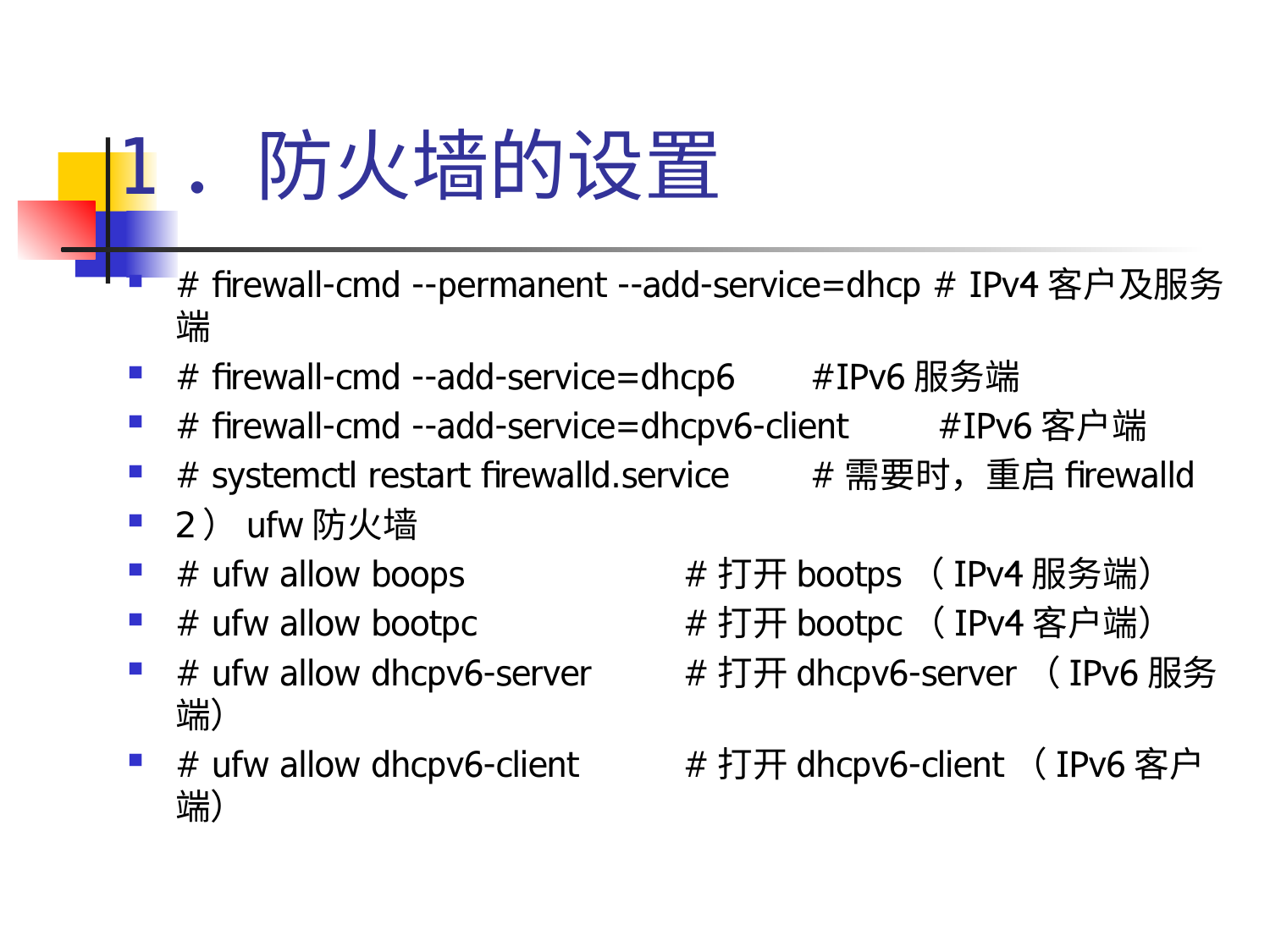

# 1．防火墙的设置
# firewall-cmd --permanent --add-service=dhcp # IPv4客户及服务端
# firewall-cmd --add-service=dhcp6 	#IPv6服务端
# firewall-cmd --add-service=dhcpv6-client 	#IPv6客户端
# systemctl restart firewalld.service 	#需要时，重启firewalld
2）ufw防火墙
# ufw allow boops 		#打开bootps（IPv4服务端）
# ufw allow bootpc 		#打开bootpc（IPv4客户端）
# ufw allow dhcpv6-server 	#打开dhcpv6-server（IPv6服务端）
# ufw allow dhcpv6-client 	#打开dhcpv6-client（IPv6客户端）